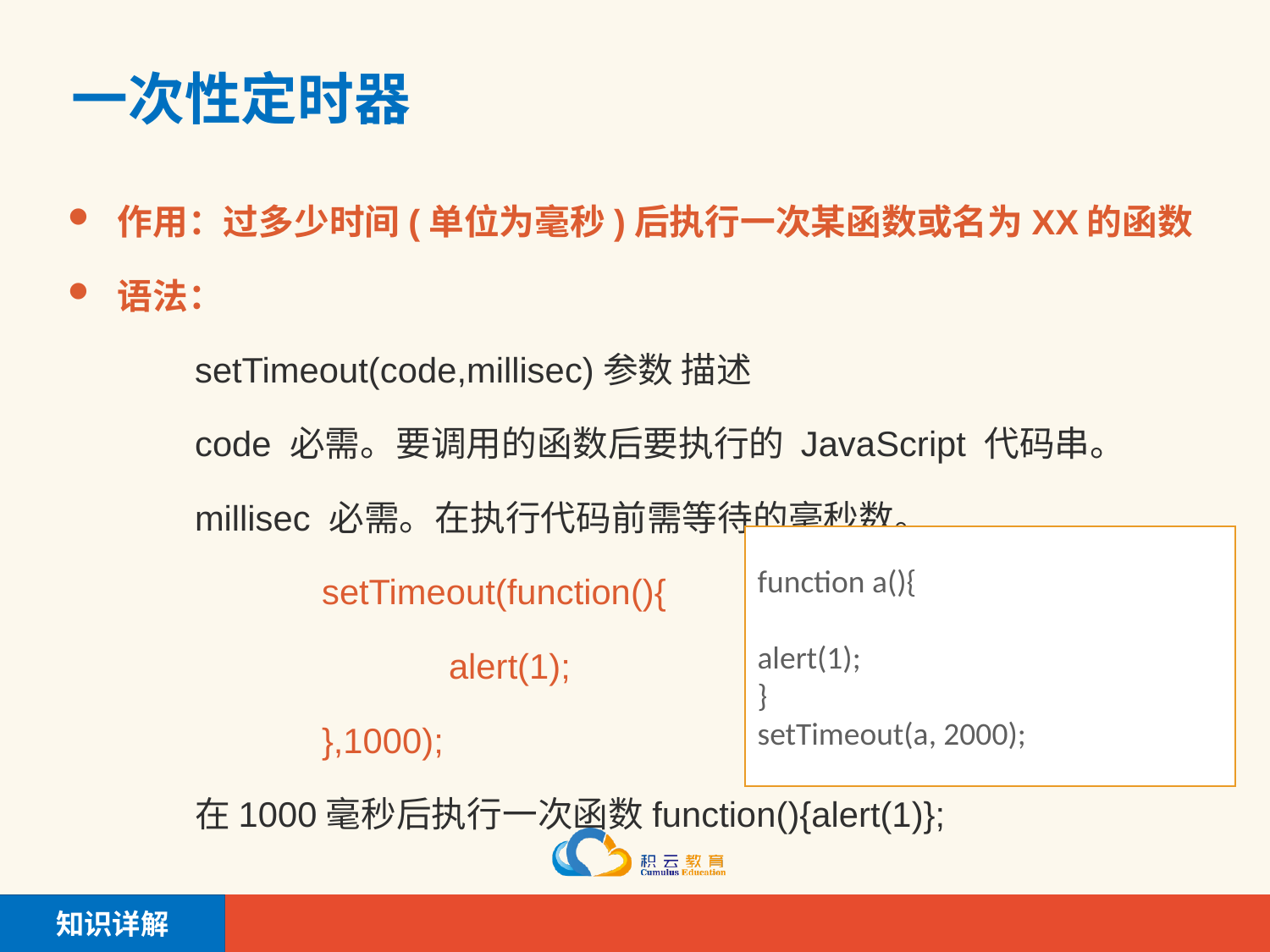

# 一次性定时器
作用：过多少时间(单位为毫秒)后执行一次某函数或名为XX的函数
语法：
	setTimeout(code,millisec)参数 描述
	code 必需。要调用的函数后要执行的 JavaScript 代码串。
	millisec 必需。在执行代码前需等待的毫秒数。
		setTimeout(function(){
			alert(1);
		},1000);
	在1000毫秒后执行一次函数function(){alert(1)};

function a(){
			alert(1);
}
setTimeout(a, 2000);